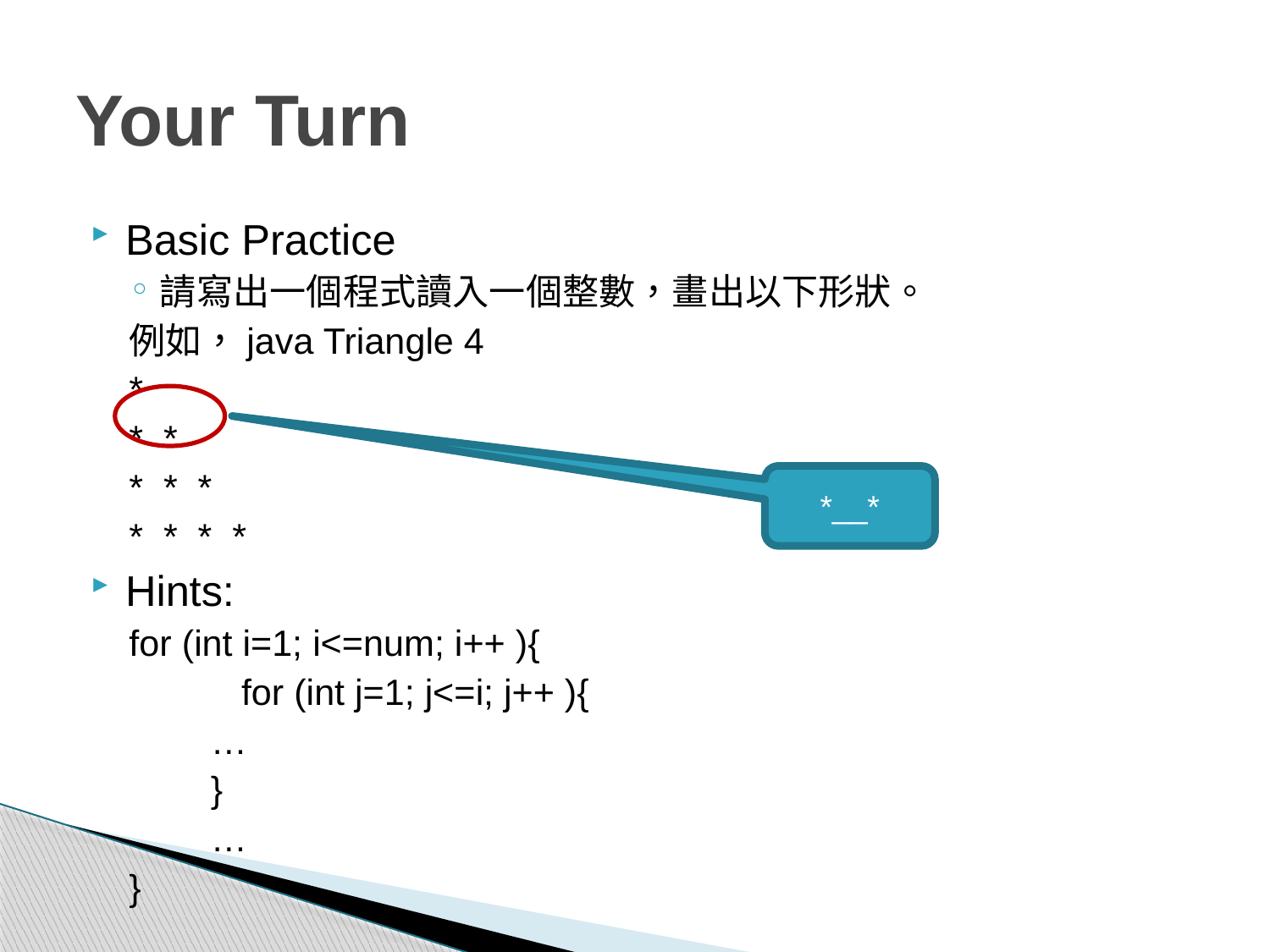

# Your Turn
Basic Practice
請寫出一個程式讀入一個整數，畫出以下形狀。
例如，java Triangle 4
*
*  *
*  *  *
*  *  *  *
Hints:
for (int i=1; i<=num; i++ ){
	        for (int j=1; j<=i; j++ ){
		     …
		     }
		     …
}

*__*